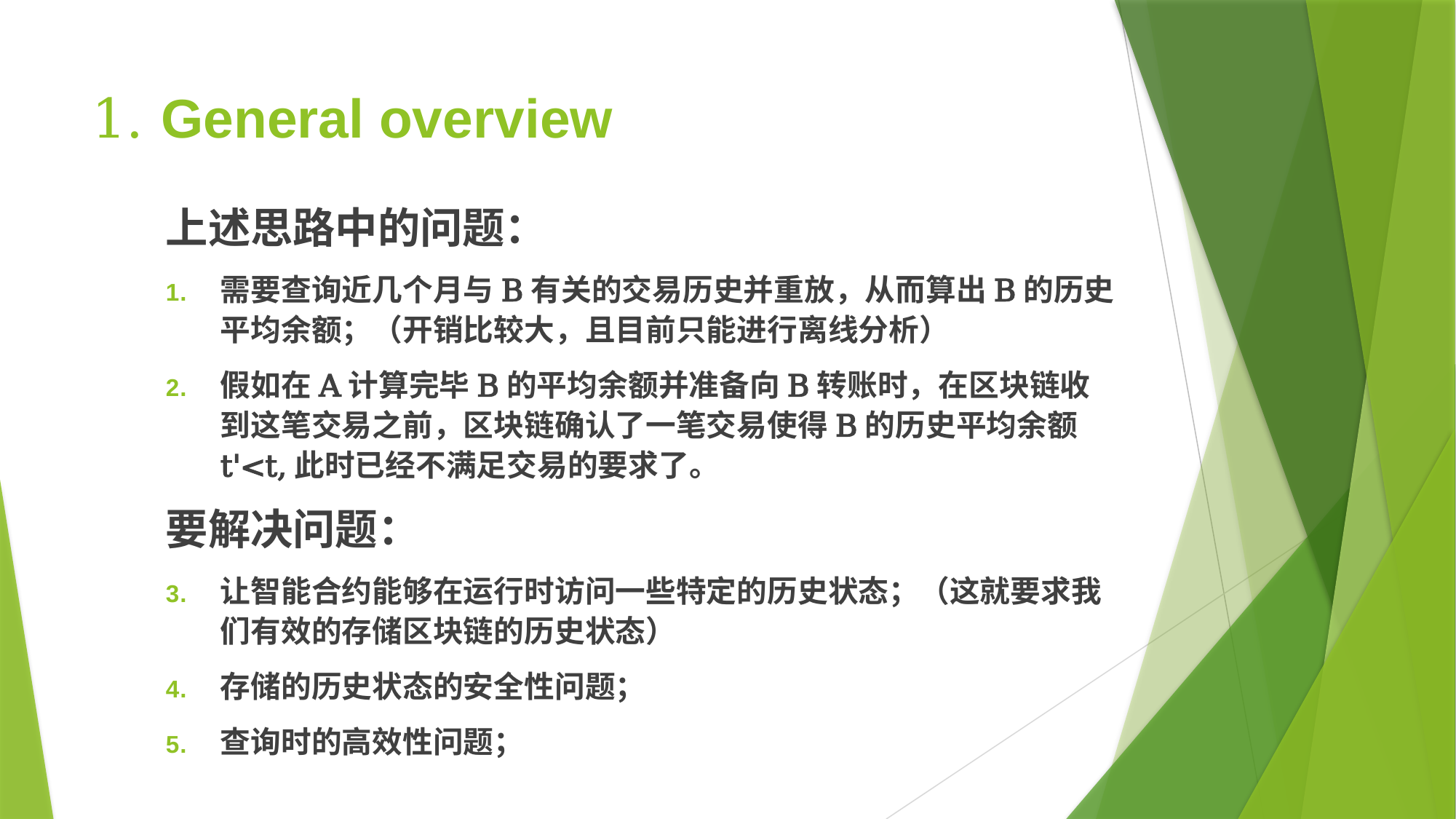

# 1. General overview
上述思路中的问题：
需要查询近几个月与B有关的交易历史并重放，从而算出B的历史平均余额；（开销比较大，且目前只能进行离线分析）
假如在A计算完毕B的平均余额并准备向B转账时，在区块链收到这笔交易之前，区块链确认了一笔交易使得B的历史平均余额t'<t,此时已经不满足交易的要求了。
要解决问题：
让智能合约能够在运行时访问一些特定的历史状态；（这就要求我们有效的存储区块链的历史状态）
存储的历史状态的安全性问题；
查询时的高效性问题；